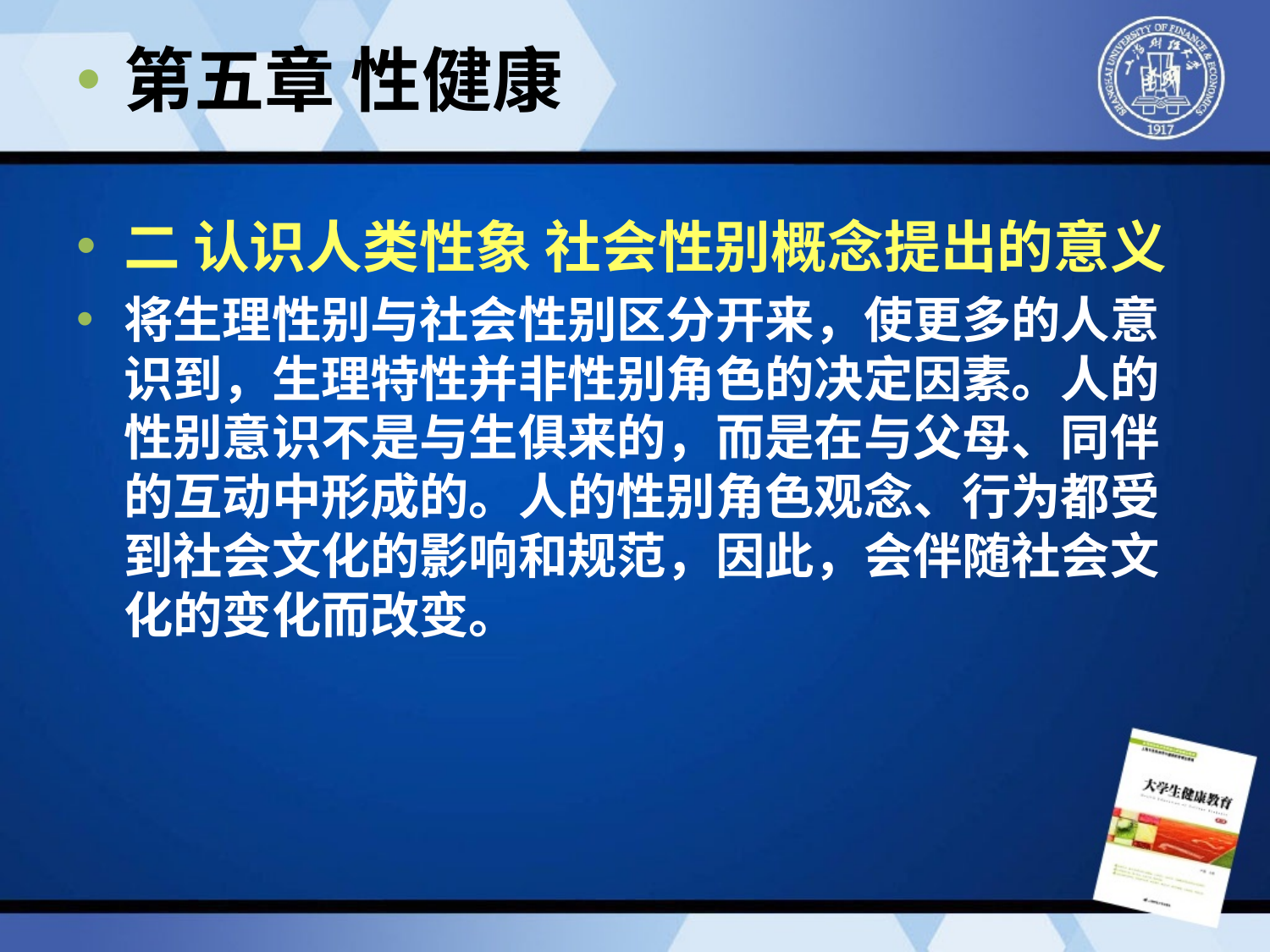

第五章 性健康

二 认识人类性象 社会性别概念提出的意义
将生理性别与社会性别区分开来，使更多的人意识到，生理特性并非性别角色的决定因素。人的性别意识不是与生俱来的，而是在与父母、同伴的互动中形成的。人的性别角色观念、行为都受到社会文化的影响和规范，因此，会伴随社会文化的变化而改变。